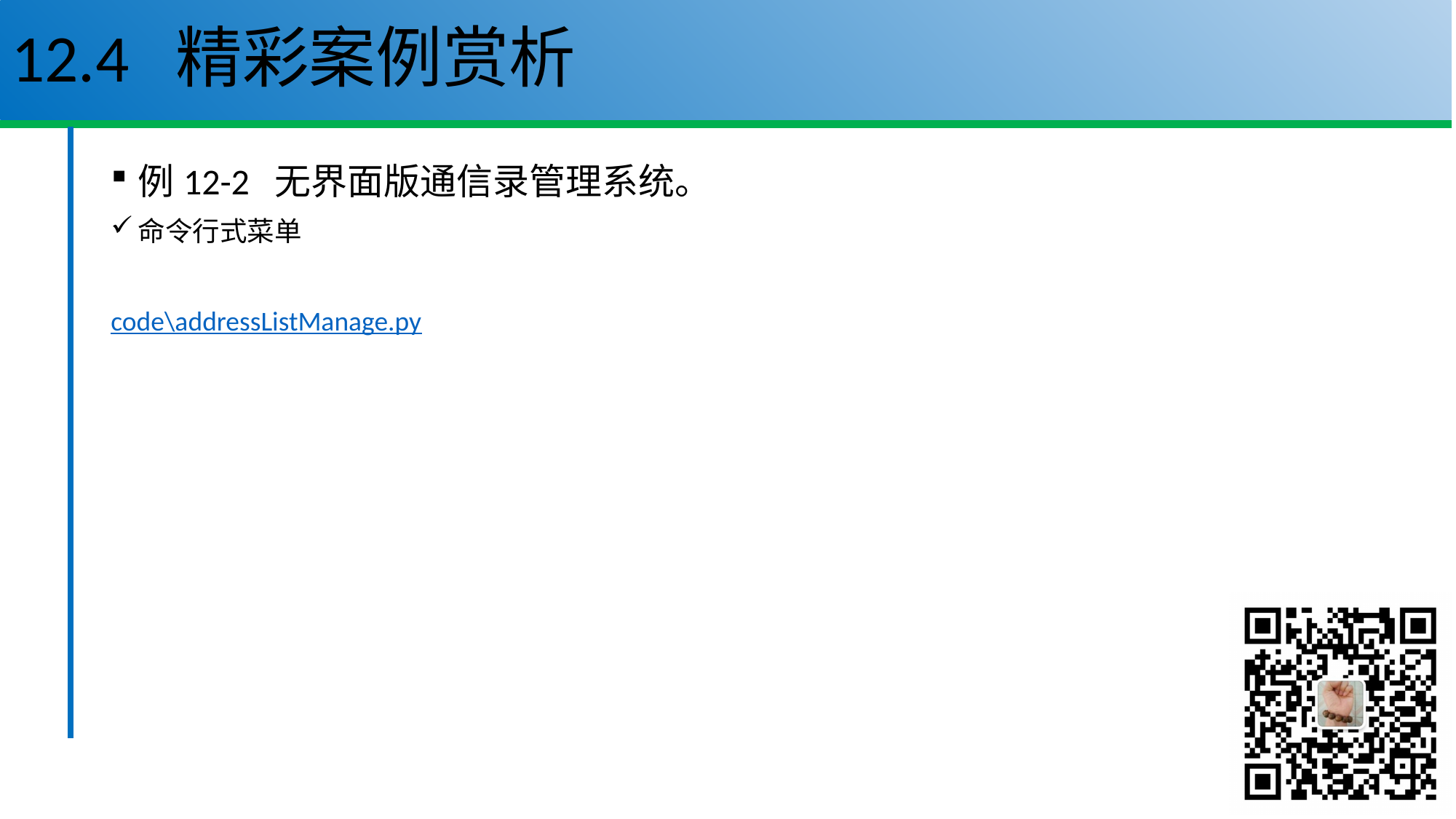

# 12.4  精彩案例赏析
例12-2  无界面版通信录管理系统。
命令行式菜单

code\addressListManage.py